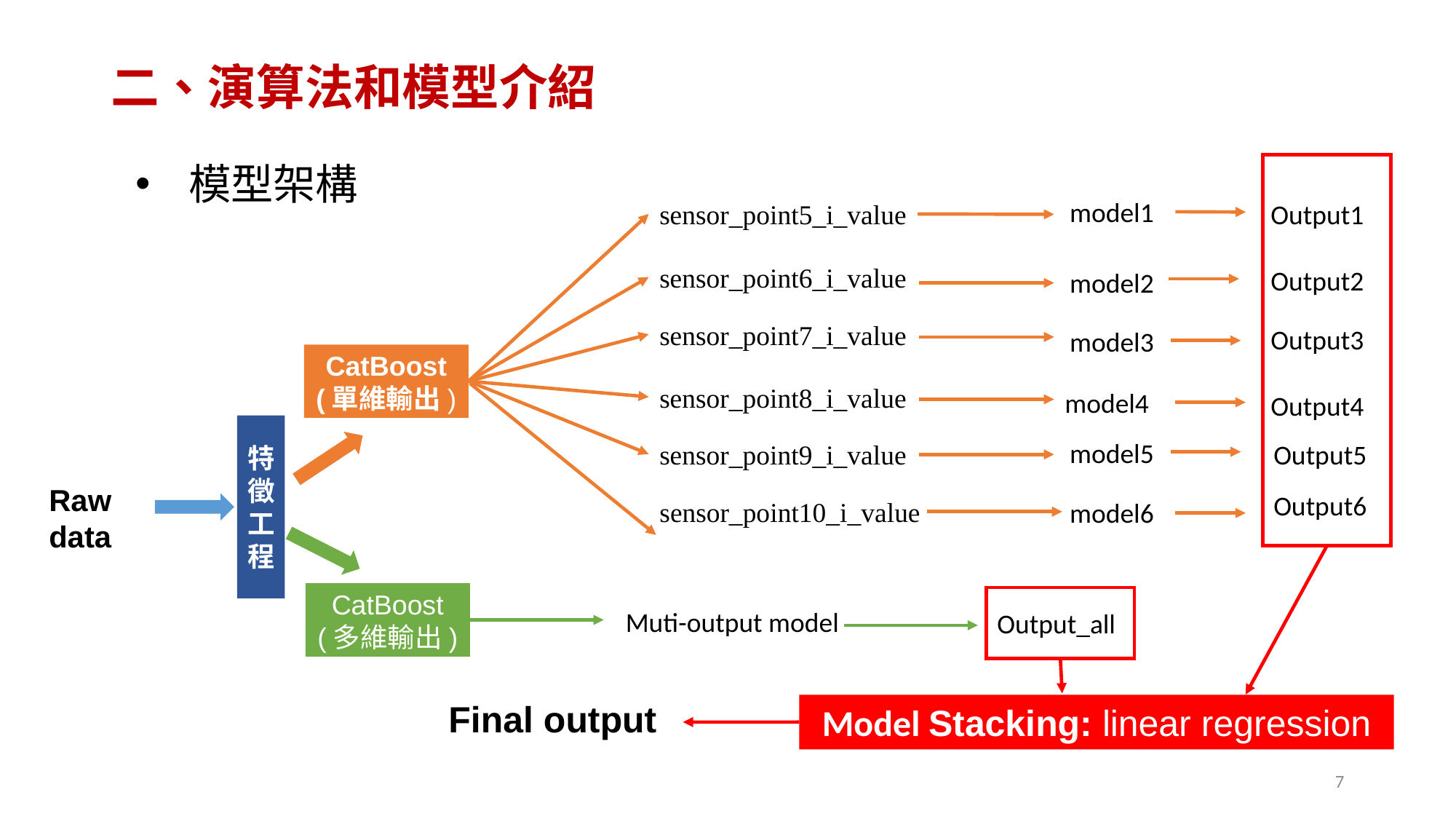

# 二、演算法和模型介紹
模型架構

model1
Output1
sensor_point5_i_value
sensor_point6_i_value
Output2
model2
sensor_point7_i_value
Output3
model3
CatBoost
(單維輸出)
sensor_point8_i_value
model4
Output4
特徵工程
model5
sensor_point9_i_value
Output5

Raw data
Output6
sensor_point10_i_value
model6

CatBoost
(多維輸出)

Muti-output model
Output_all
Final output
Model Stacking: linear regression
7